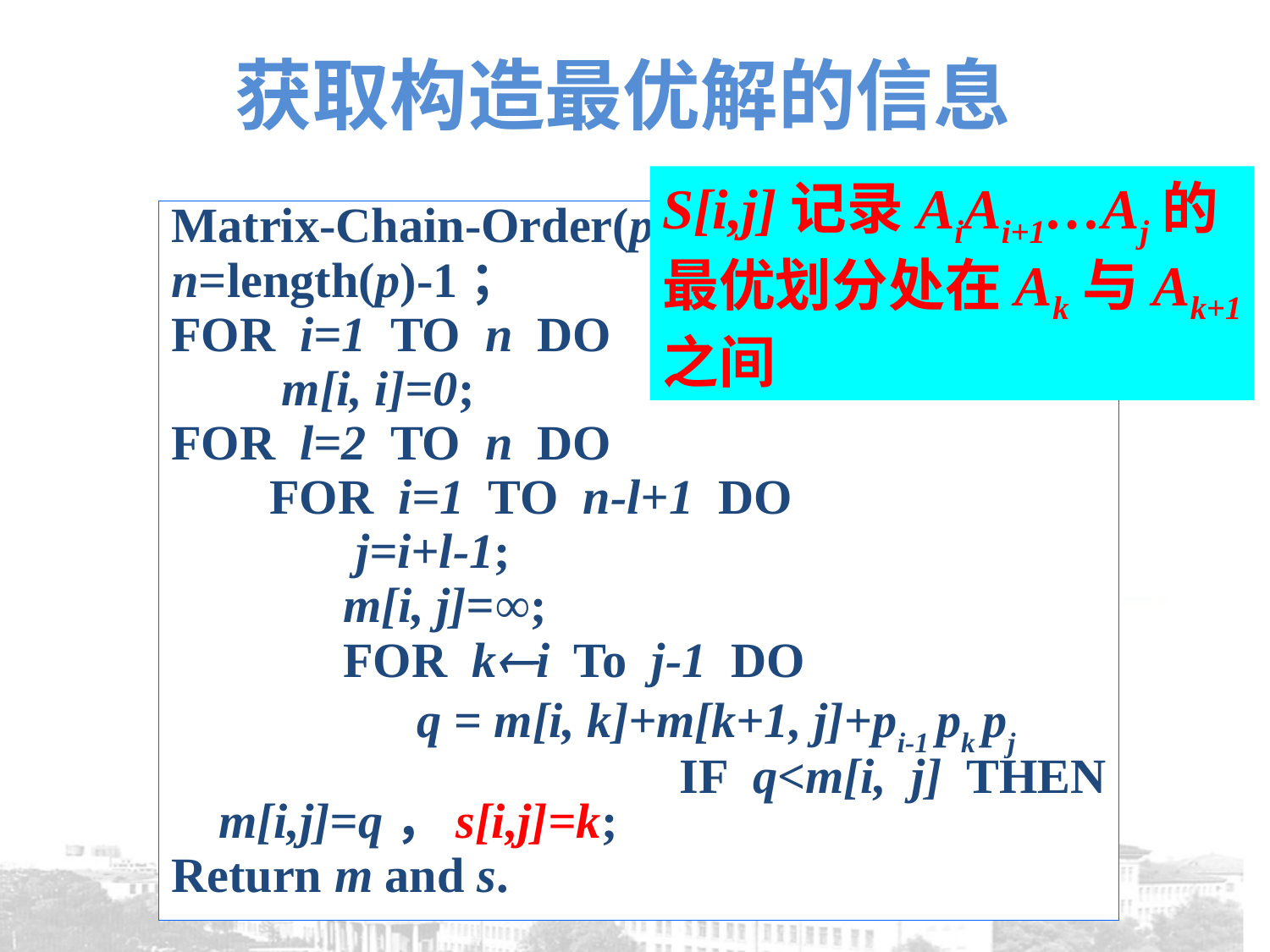

获取构造最优解的信息
S[i,j]记录AiAi+1…Aj的
最优划分处在Ak与Ak+1
之间
Matrix-Chain-Order(p)
n=length(p)-1；
FOR  i=1  TO  n  DO
         m[i, i]=0;
FOR  l=2  TO  n  DO
        FOR  i=1  TO  n-l+1  DO
               j=i+l-1;
              m[i, j]=∞;
              FOR  k←i  To  j-1  DO
                    q = m[i, k]+m[k+1, j]+pi-1 pk pj
                    IF q<m[i, j] THEN m[i,j]=q，s[i,j]=k;
Return m and s.